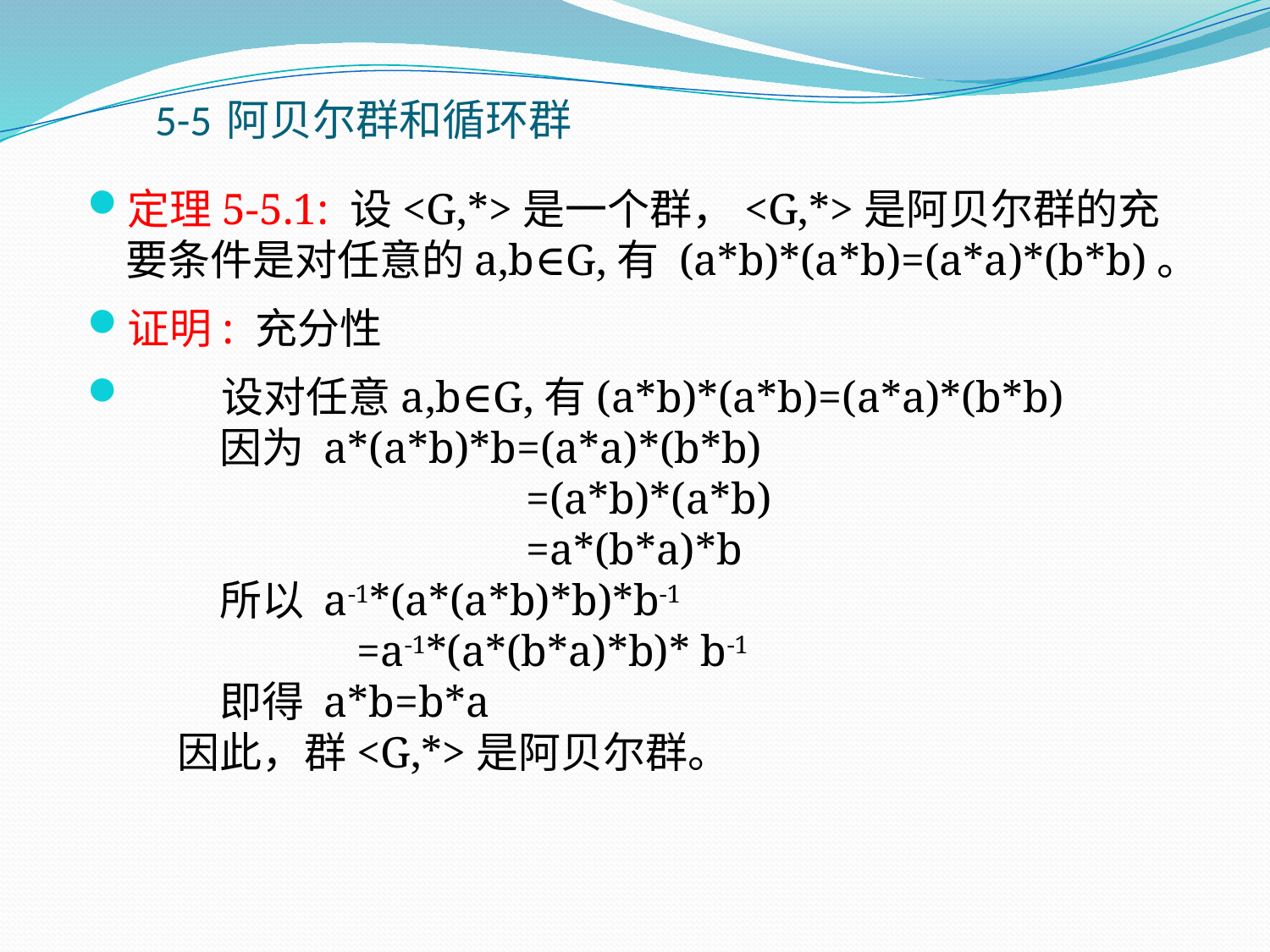

# 5-5 阿贝尔群和循环群
定理5-5.1: 设<G,*>是一个群，<G,*>是阿贝尔群的充要条件是对任意的a,b∈G,有 (a*b)*(a*b)=(a*a)*(b*b)。
证明: 充分性
　　 设对任意a,b∈G,有(a*b)*(a*b)=(a*a)*(b*b)
　　 因为 a*(a*b)*b=(a*a)*(b*b)
　　　　　　　　　 =(a*b)*(a*b)
　　　　　　　　　 =a*(b*a)*b
　　 所以 a-1*(a*(a*b)*b)*b-1
　　　　　 =a-1*(a*(b*a)*b)* b-1
　　 即得 a*b=b*a
　 因此，群<G,*>是阿贝尔群。